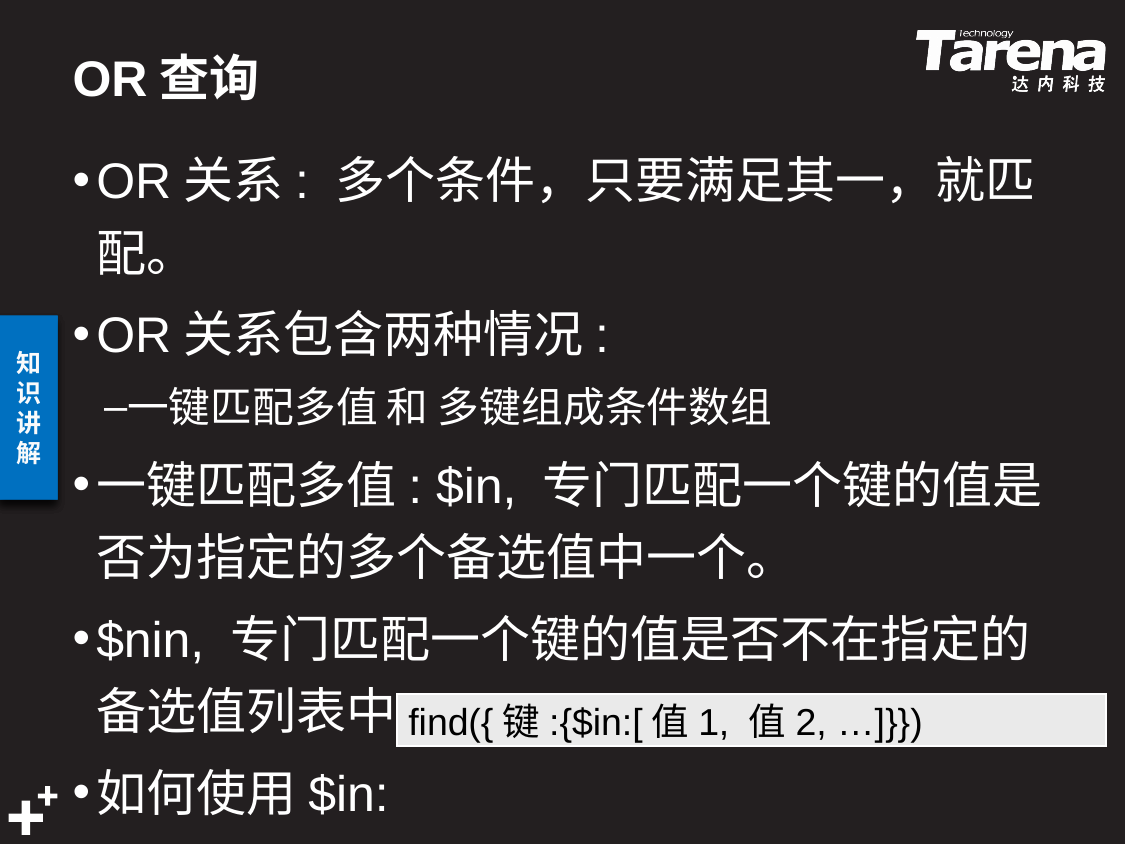

# OR查询
OR关系: 多个条件，只要满足其一，就匹配。
OR关系包含两种情况:
一键匹配多值 和 多键组成条件数组
一键匹配多值: $in, 专门匹配一个键的值是否为指定的多个备选值中一个。
$nin, 专门匹配一个键的值是否不在指定的备选值列表中。
如何使用$in:
意为查找指定键值与$in后数组中任意值相等的文档
find({键:{$in:[值1, 值2, …]}})